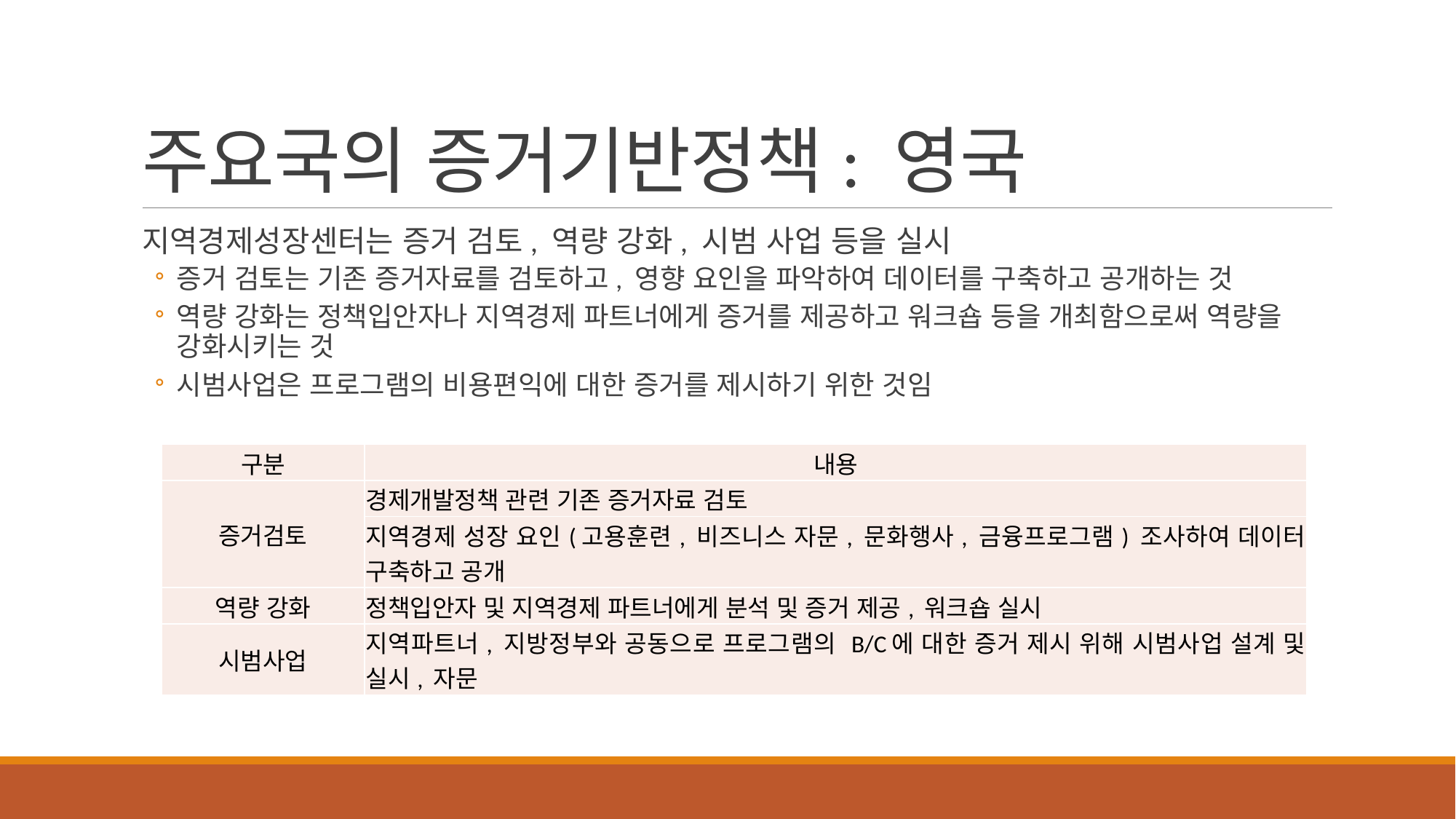

# 주요국의 증거기반정책: 영국
지역경제성장센터는 증거 검토, 역량 강화, 시범 사업 등을 실시
증거 검토는 기존 증거자료를 검토하고, 영향 요인을 파악하여 데이터를 구축하고 공개하는 것
역량 강화는 정책입안자나 지역경제 파트너에게 증거를 제공하고 워크숍 등을 개최함으로써 역량을 강화시키는 것
시범사업은 프로그램의 비용편익에 대한 증거를 제시하기 위한 것임
| 구분 | 내용 |
| --- | --- |
| 증거검토 | 경제개발정책 관련 기존 증거자료 검토 |
|  | 지역경제 성장 요인(고용훈련, 비즈니스 자문, 문화행사, 금융프로그램) 조사하여 데이터 구축하고 공개 |
| 역량 강화 | 정책입안자 및 지역경제 파트너에게 분석 및 증거 제공, 워크숍 실시 |
| 시범사업 | 지역파트너, 지방정부와 공동으로 프로그램의 B/C에 대한 증거 제시 위해 시범사업 설계 및 실시, 자문 |